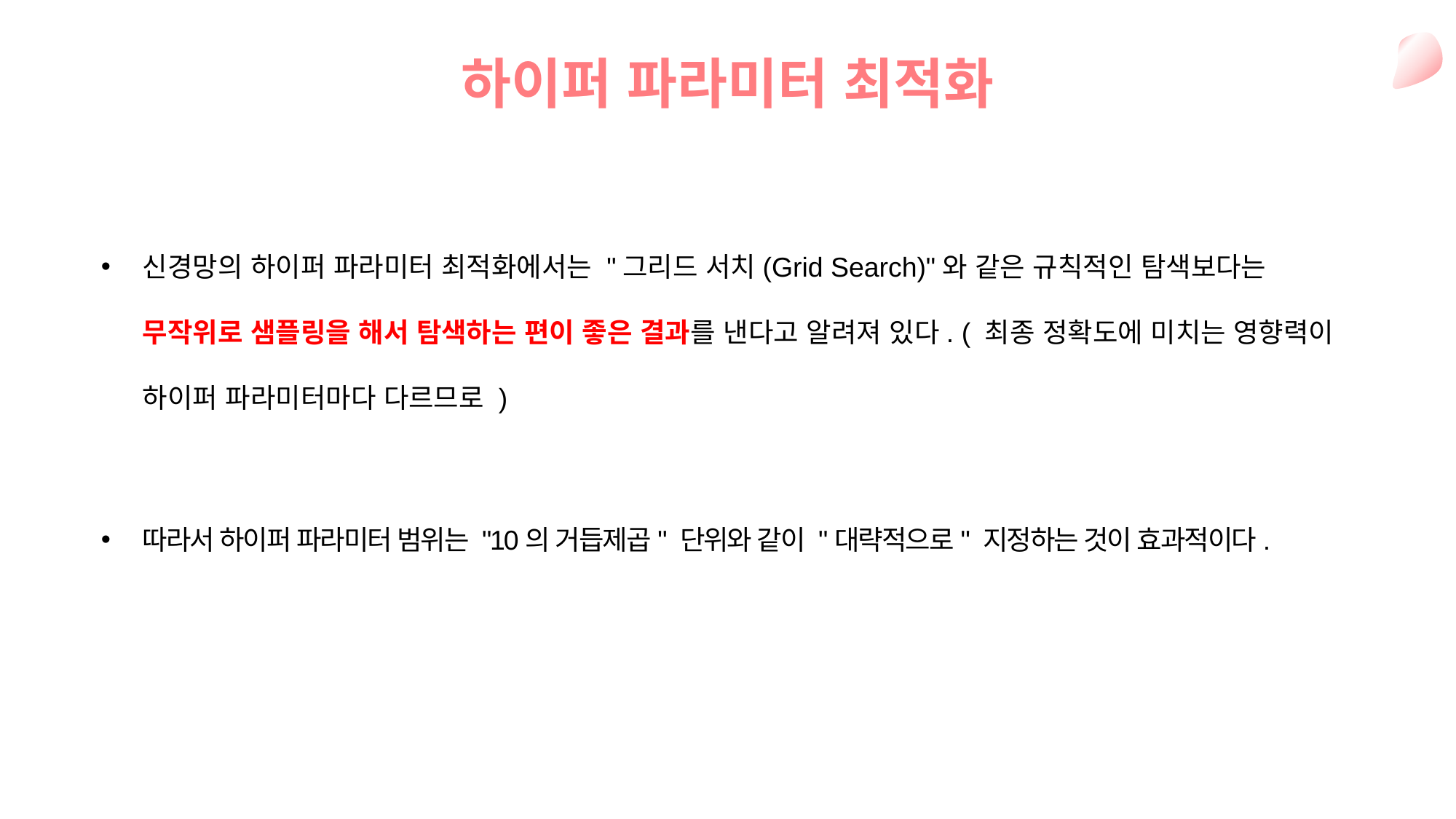

하이퍼 파라미터 최적화
신경망의 하이퍼 파라미터 최적화에서는 "그리드 서치(Grid Search)"와 같은 규칙적인 탐색보다는 무작위로 샘플링을 해서 탐색하는 편이 좋은 결과를 낸다고 알려져 있다. ( 최종 정확도에 미치는 영향력이 하이퍼 파라미터마다 다르므로 )

따라서 하이퍼 파라미터 범위는 "10의 거듭제곱" 단위와 같이 "대략적으로" 지정하는 것이 효과적이다.